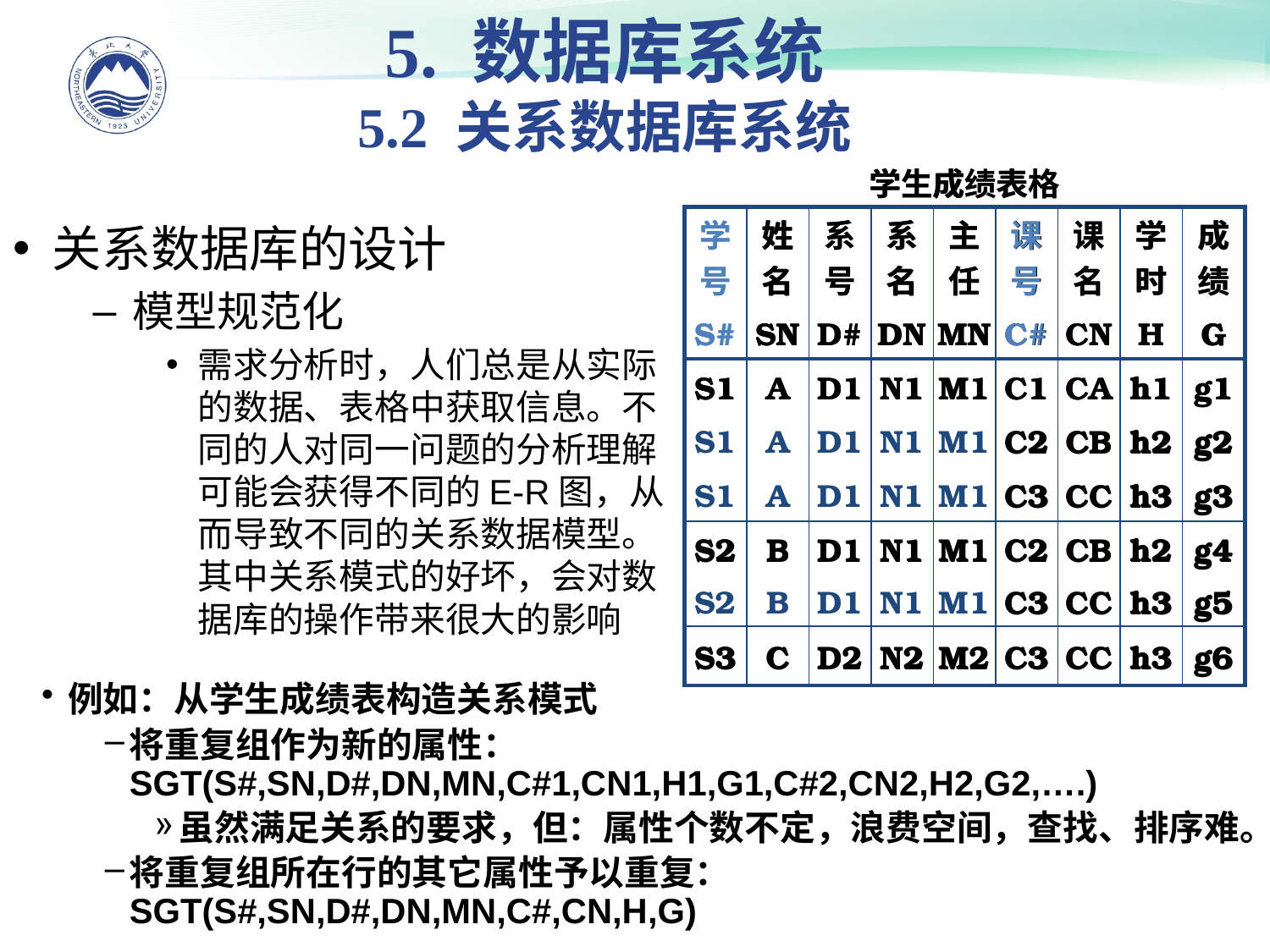

5. 数据库系统
5.2 关系数据库系统
| 学生成绩表格 |  |  |  |  |  |  |  |  |
| --- | --- | --- | --- | --- | --- | --- | --- | --- |
| 学号 S# | 姓名 SN | 系号 D# | 系名 DN | 主任 MN | 课号 C# | 课名 CN | 学时 H | 成绩 G |
| S1 | A | D1 | N1 | M1 | C1 | CA | h1 | g1 |
| S1 | A | D1 | N1 | M1 | C2 | CB | h2 | g2 |
| S1 | A | D1 | N1 | M1 | C3 | CC | h3 | g3 |
| S2 | B | D1 | N1 | M1 | C2 | CB | h2 | g4 |
| S2 | B | D1 | N1 | M1 | C3 | CC | h3 | g5 |
| S3 | C | D2 | N2 | M2 | C3 | CC | h3 | g6 |
| 学生成绩表格 |  |  |  |  |  |  |  |  |
| --- | --- | --- | --- | --- | --- | --- | --- | --- |
| 学号 S# | 姓名 SN | 系号 D# | 系名 DN | 主任 MN | 课号 C# | 课名 CN | 学时 H | 成绩 G |
| S1 | A | D1 | N1 | M1 | C1 | CA | h1 | g1 |
|  |  |  |  |  | C2 | CB | h2 | g2 |
|  |  |  |  |  | C3 | CC | h3 | g3 |
| S2 | B | D1 | N1 | M1 | C2 | CB | h2 | g4 |
|  |  |  |  |  | C3 | CC | h3 | g5 |
| S3 | C | D2 | N2 | M2 | C3 | CC | h3 | g6 |
关系数据库的设计
模型规范化
需求分析时，人们总是从实际的数据、表格中获取信息。不同的人对同一问题的分析理解可能会获得不同的E-R图，从而导致不同的关系数据模型。其中关系模式的好坏，会对数据库的操作带来很大的影响
例如：从学生成绩表构造关系模式
将重复组作为新的属性：SGT(S#,SN,D#,DN,MN,C#1,CN1,H1,G1,C#2,CN2,H2,G2,….)
虽然满足关系的要求，但：属性个数不定，浪费空间，查找、排序难。
将重复组所在行的其它属性予以重复：SGT(S#,SN,D#,DN,MN,C#,CN,H,G)

16